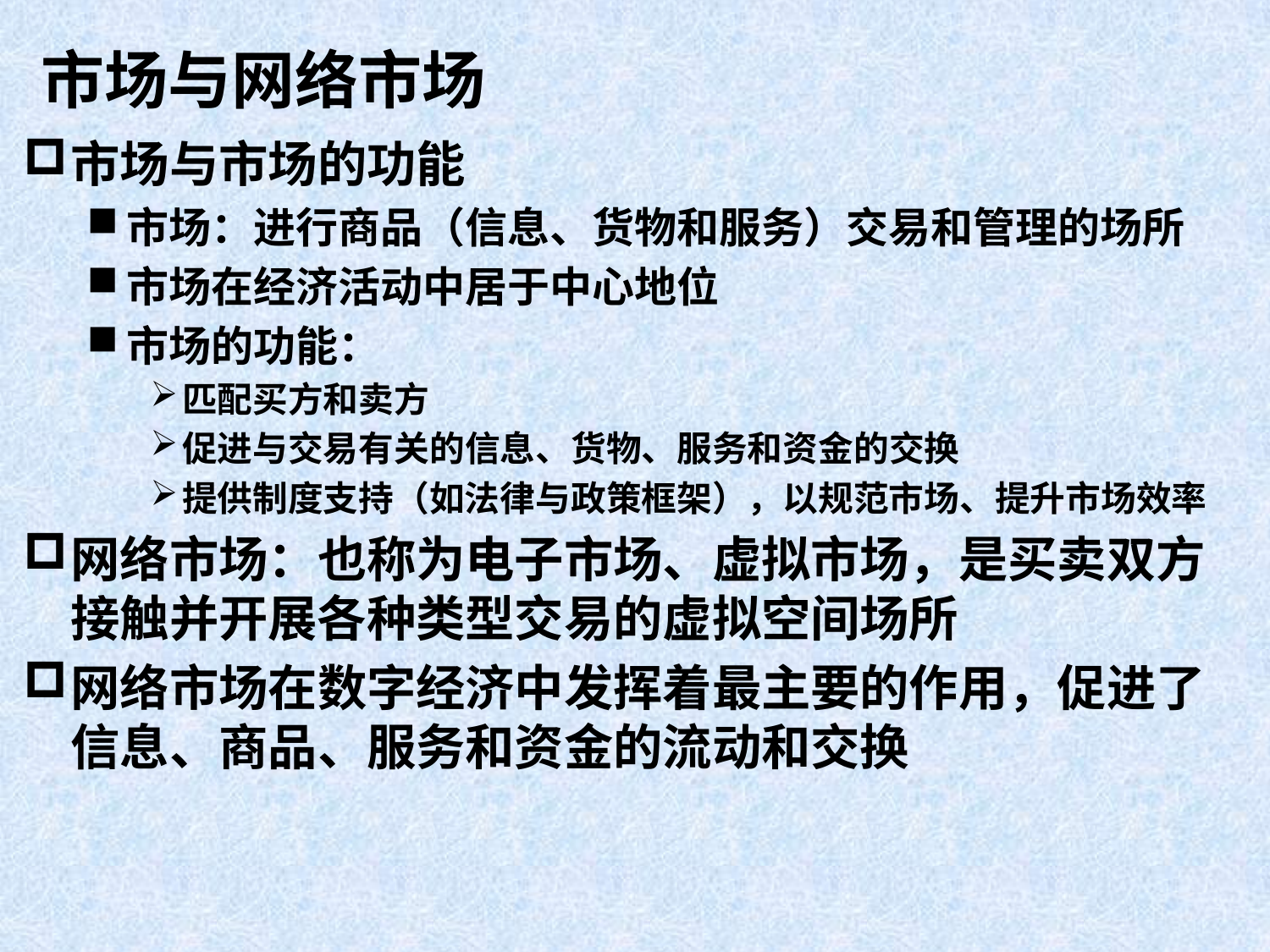

# 市场与网络市场
市场与市场的功能
市场：进行商品（信息、货物和服务）交易和管理的场所
市场在经济活动中居于中心地位
市场的功能：
匹配买方和卖方
促进与交易有关的信息、货物、服务和资金的交换
提供制度支持（如法律与政策框架），以规范市场、提升市场效率
网络市场：也称为电子市场、虚拟市场，是买卖双方接触并开展各种类型交易的虚拟空间场所
网络市场在数字经济中发挥着最主要的作用，促进了信息、商品、服务和资金的流动和交换